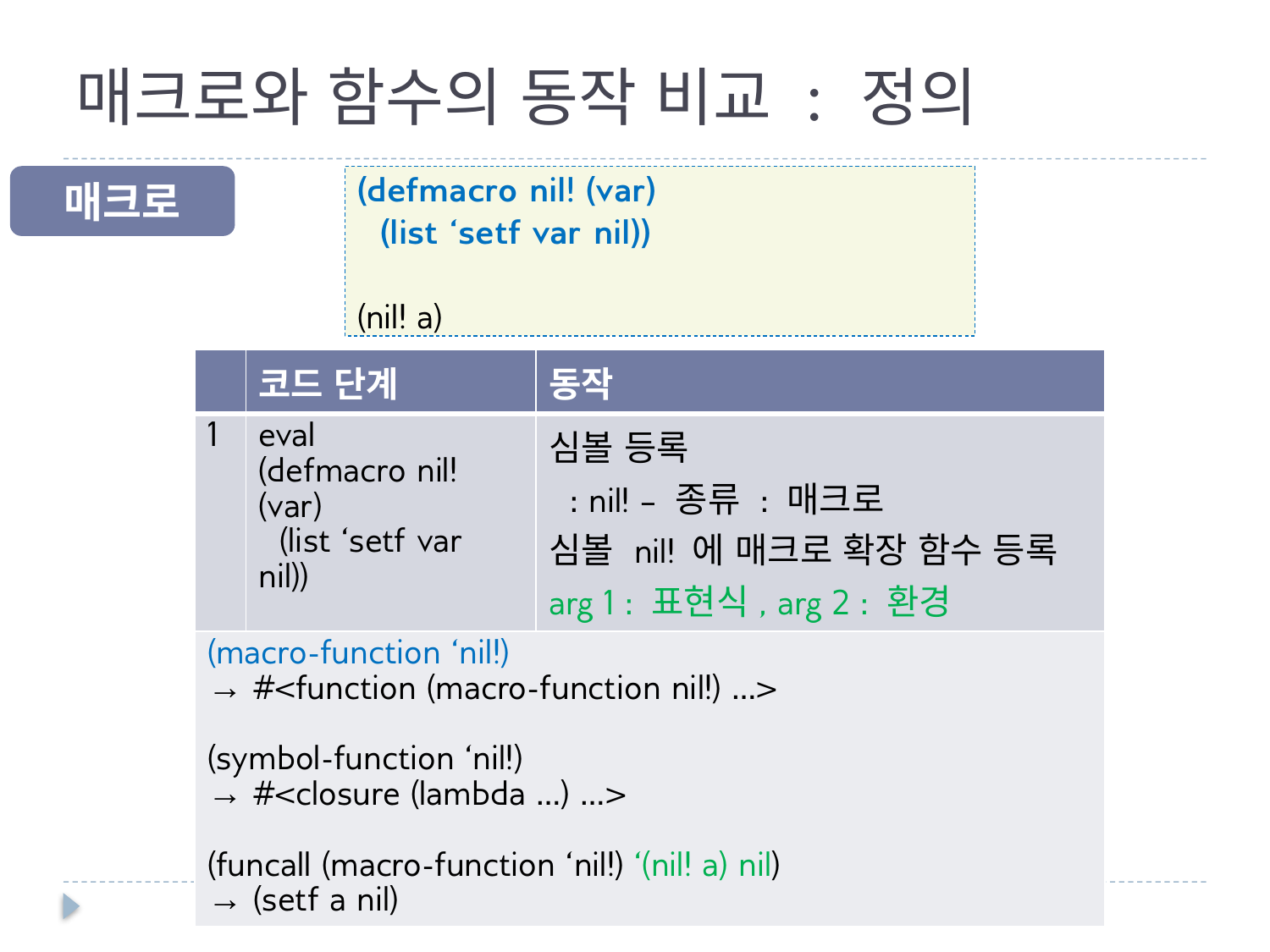

# 매크로와 함수의 동작 비교 : 정의
매크로
(defmacro nil! (var)
  (list ‘setf var nil))

(nil! a)
|  | 코드 단계 | 동작 |
| --- | --- | --- |
| 1 | eval (defmacro nil! (var) (list ‘setf var nil)) | 심볼 등록 : nil! – 종류 : 매크로 심볼 nil! 에 매크로 확장 함수 등록 arg 1 : 표현식, arg 2 : 환경 |
| (macro-function ‘nil!) → #<function (macro-function nil!) …> (symbol-function ‘nil!) → #<closure (lambda …) …> (funcall (macro-function ‘nil!) ‘(nil! a) nil) → (setf a nil) |  |  |